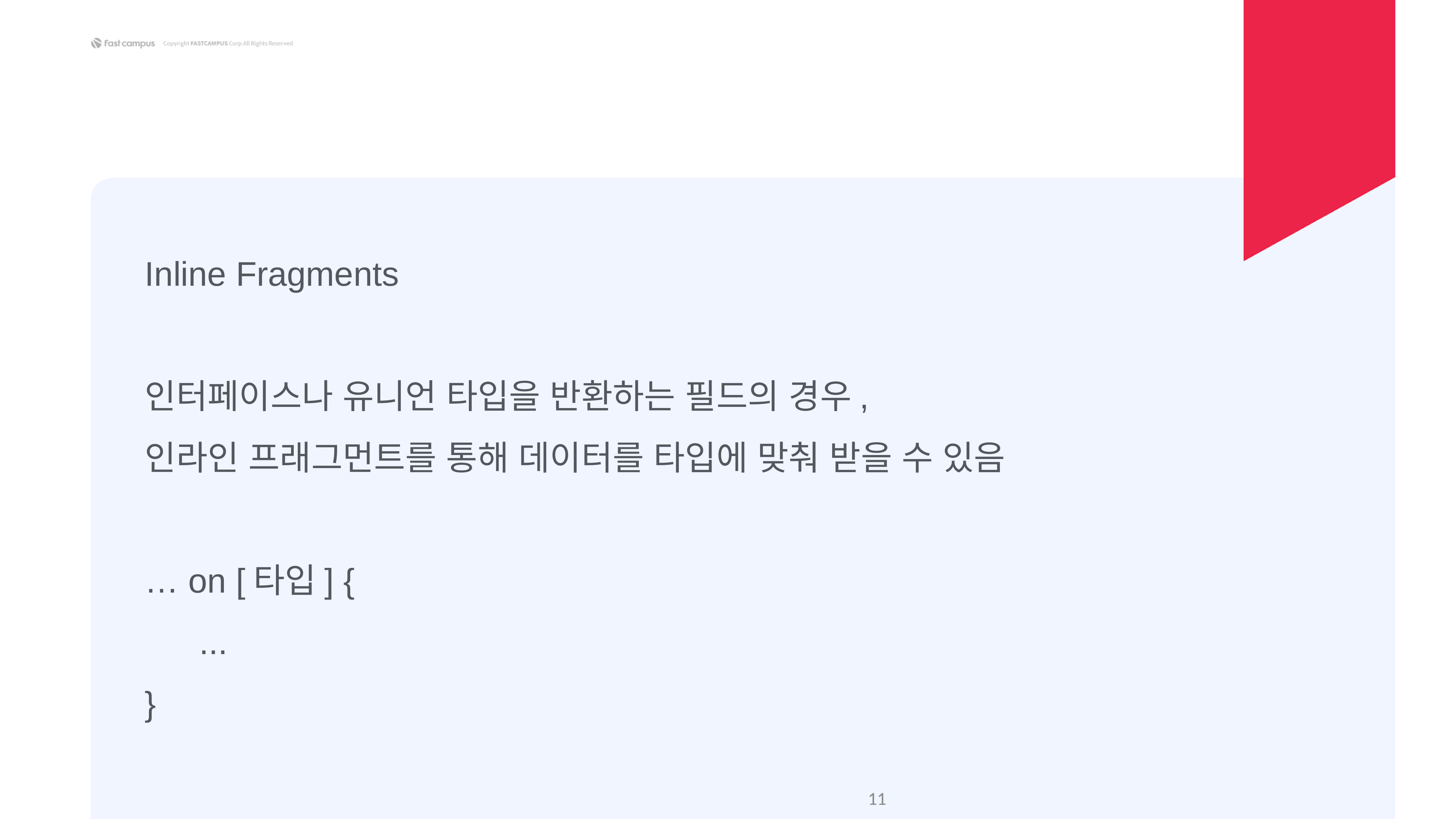

Inline Fragments

인터페이스나 유니언 타입을 반환하는 필드의 경우,
인라인 프래그먼트를 통해 데이터를 타입에 맞춰 받을 수 있음

… on [타입] {
	...
}
11